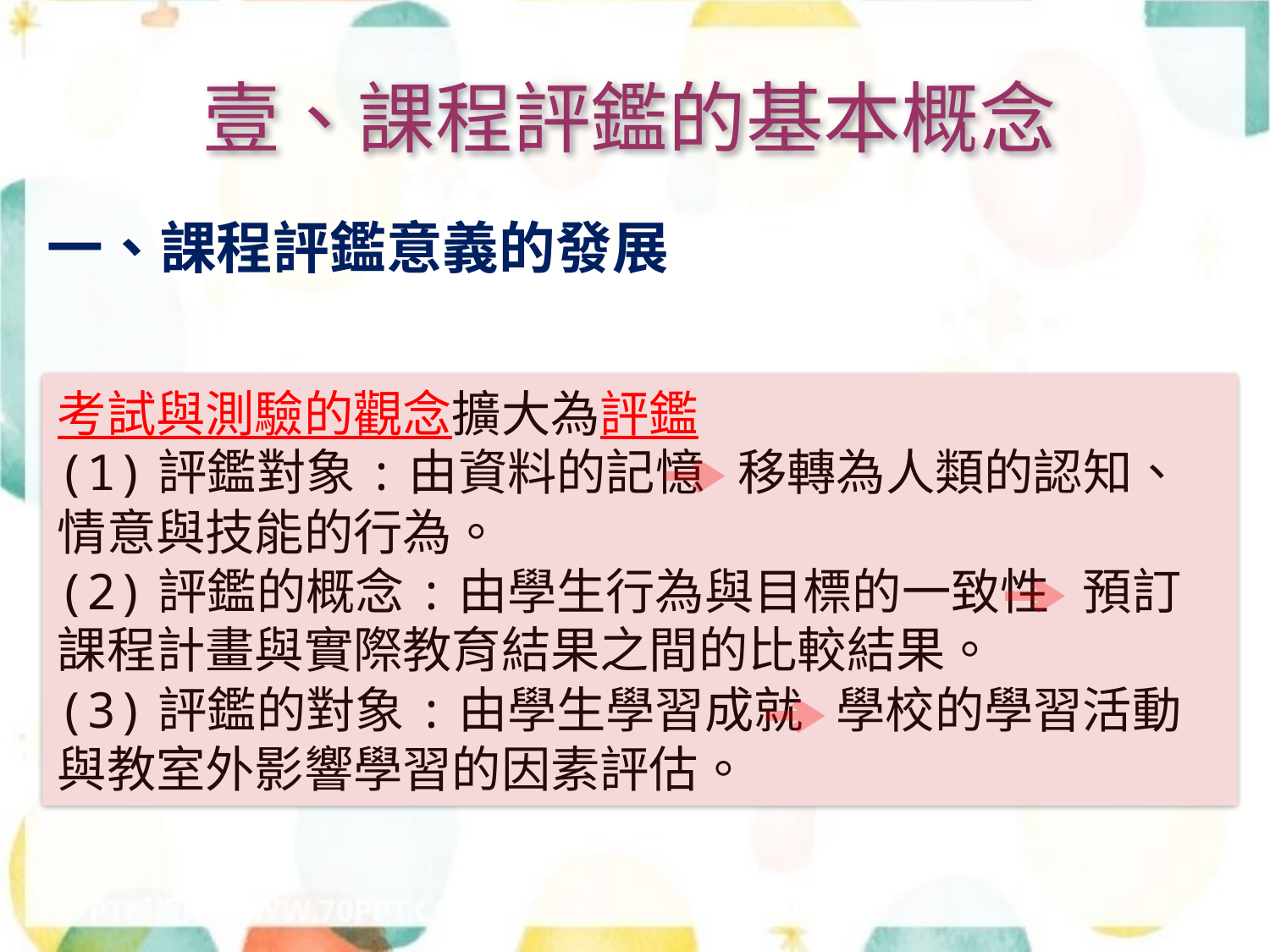

# 壹、課程評鑑的基本概念
一、課程評鑑意義的發展
考試與測驗的觀念擴大為評鑑
(1)評鑑對象:由資料的記憶   移轉為人類的認知、情意與技能的行為。
(2)評鑑的概念:由學生行為與目標的一致性   預訂課程計畫與實際教育結果之間的比較結果。
(3)評鑑的對象:由學生學習成就   學校的學習活動與教室外影響學習的因素評估。
1.二十世紀早期的評鑑概念是以考試及測驗為代表
EX：泰勒（Ralph W. Tyler）主張
  *考試與測驗的目的在於改進教學，這種改善必須透過改進學生的學習來達成。
  *有必要發展出評鑑不同情境的考試，以獲得學生所學的內容或學習結果的證據。